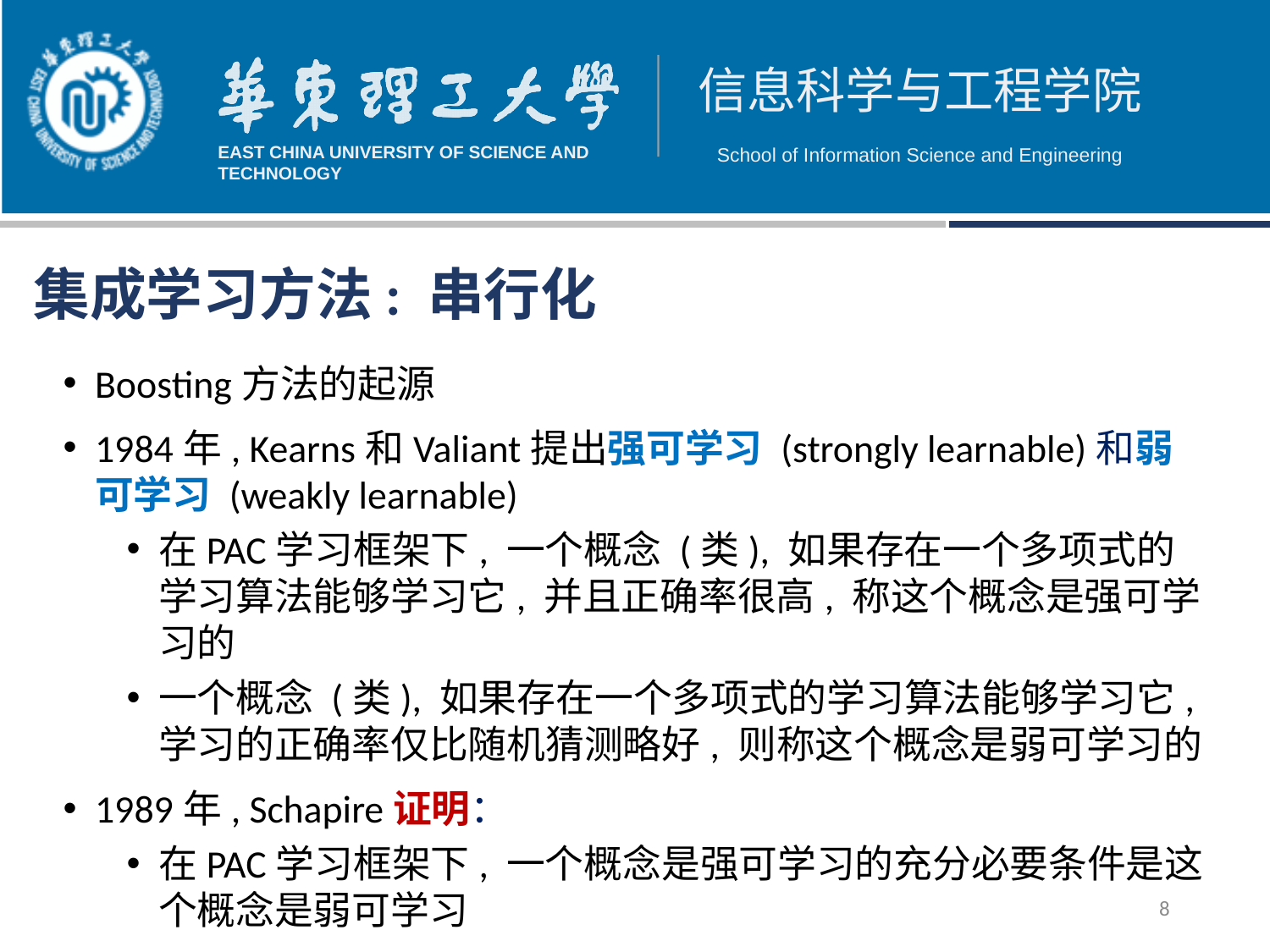

集成学习方法: 串行化
Boosting方法的起源
1984年, Kearns和Valiant提出强可学习 (strongly learnable)和弱可学习 (weakly learnable)
在PAC学习框架下, 一个概念 (类), 如果存在一个多项式的学习算法能够学习它, 并且正确率很高, 称这个概念是强可学习的
一个概念 (类), 如果存在一个多项式的学习算法能够学习它, 学习的正确率仅比随机猜测略好, 则称这个概念是弱可学习的
1989年, Schapire证明：
在PAC学习框架下, 一个概念是强可学习的充分必要条件是这个概念是弱可学习
8